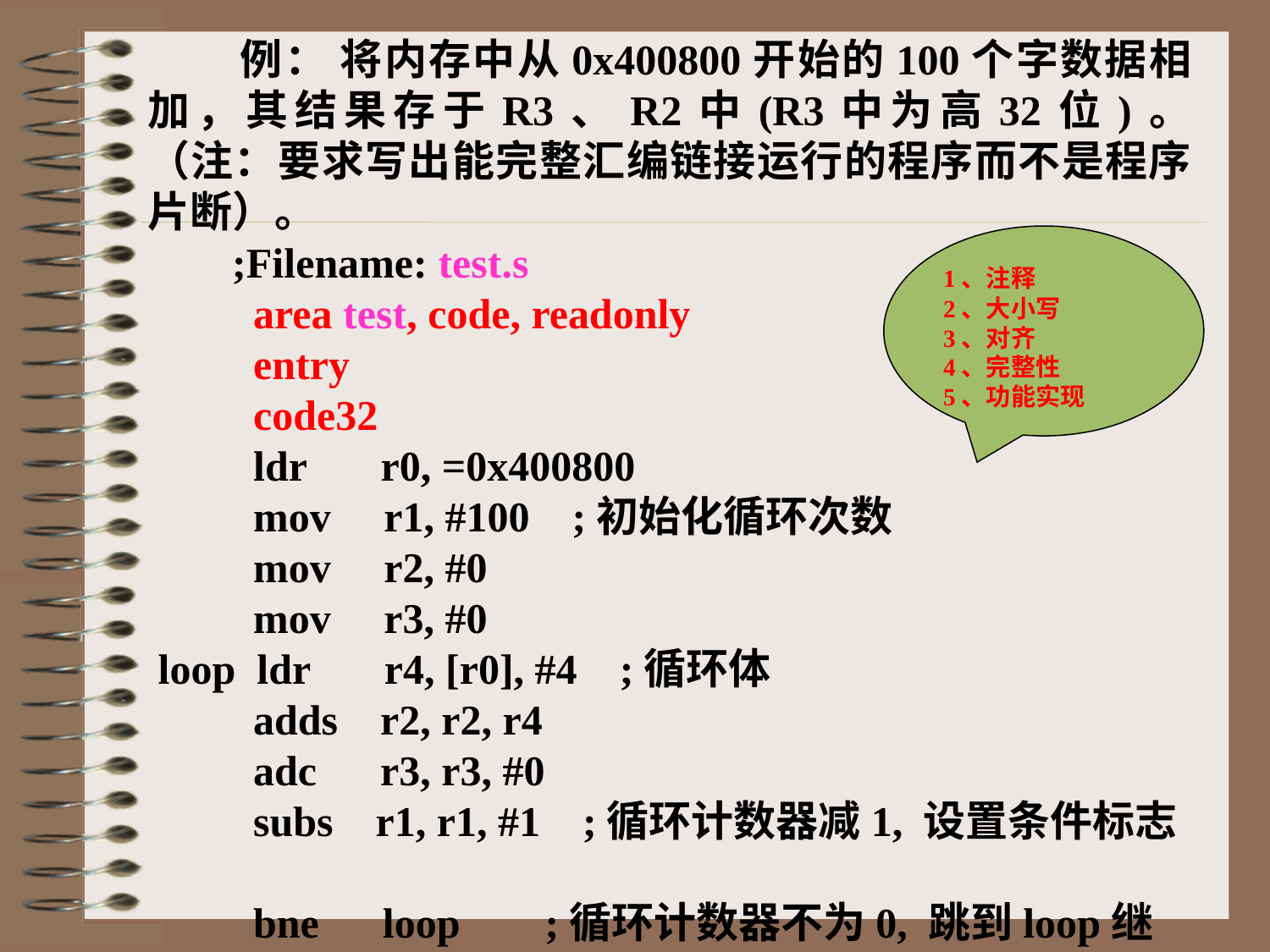

例： 将内存中从0x400800开始的100个字数据相加，其结果存于R3、R2中(R3中为高32位)。（注：要求写出能完整汇编链接运行的程序而不是程序片断）。
        ;Filename: test.s
          area test, code, readonly
          entry
          code32
          ldr       r0, =0x400800
          mov     r1, #100    ;初始化循环次数
          mov     r2, #0
          mov     r3, #0
 loop  ldr       r4, [r0], #4    ;循环体
          adds    r2, r2, r4
          adc      r3, r3, #0
          subs    r1, r1, #1    ;循环计数器减1, 设置条件标志
          bne      loop        ;循环计数器不为0, 跳到loop继续
          end
1、注释
2、大小写
3、对齐
4、完整性
5、功能实现